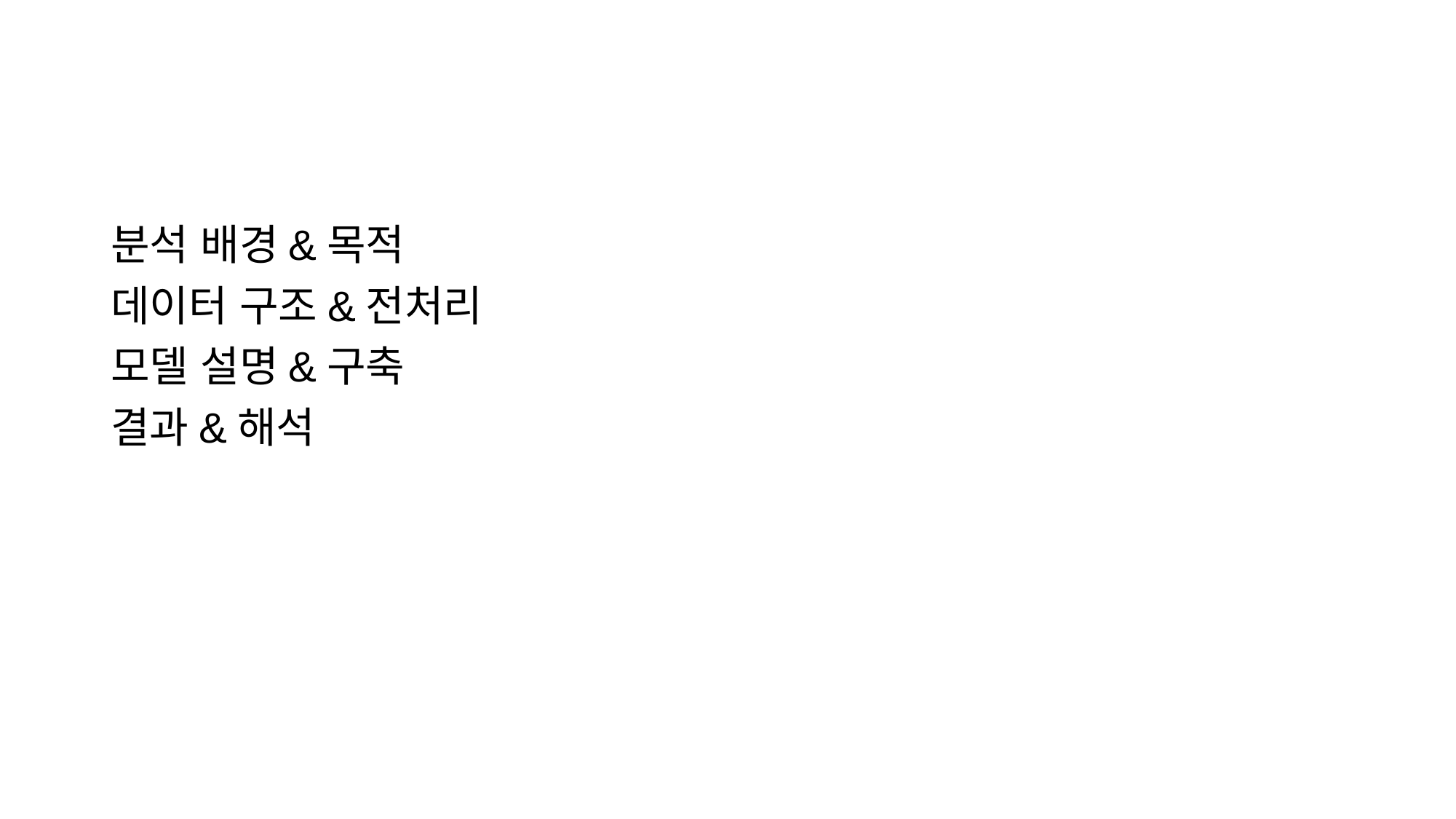

#
분석 배경&목적
데이터 구조&전처리
모델 설명&구축
결과&해석